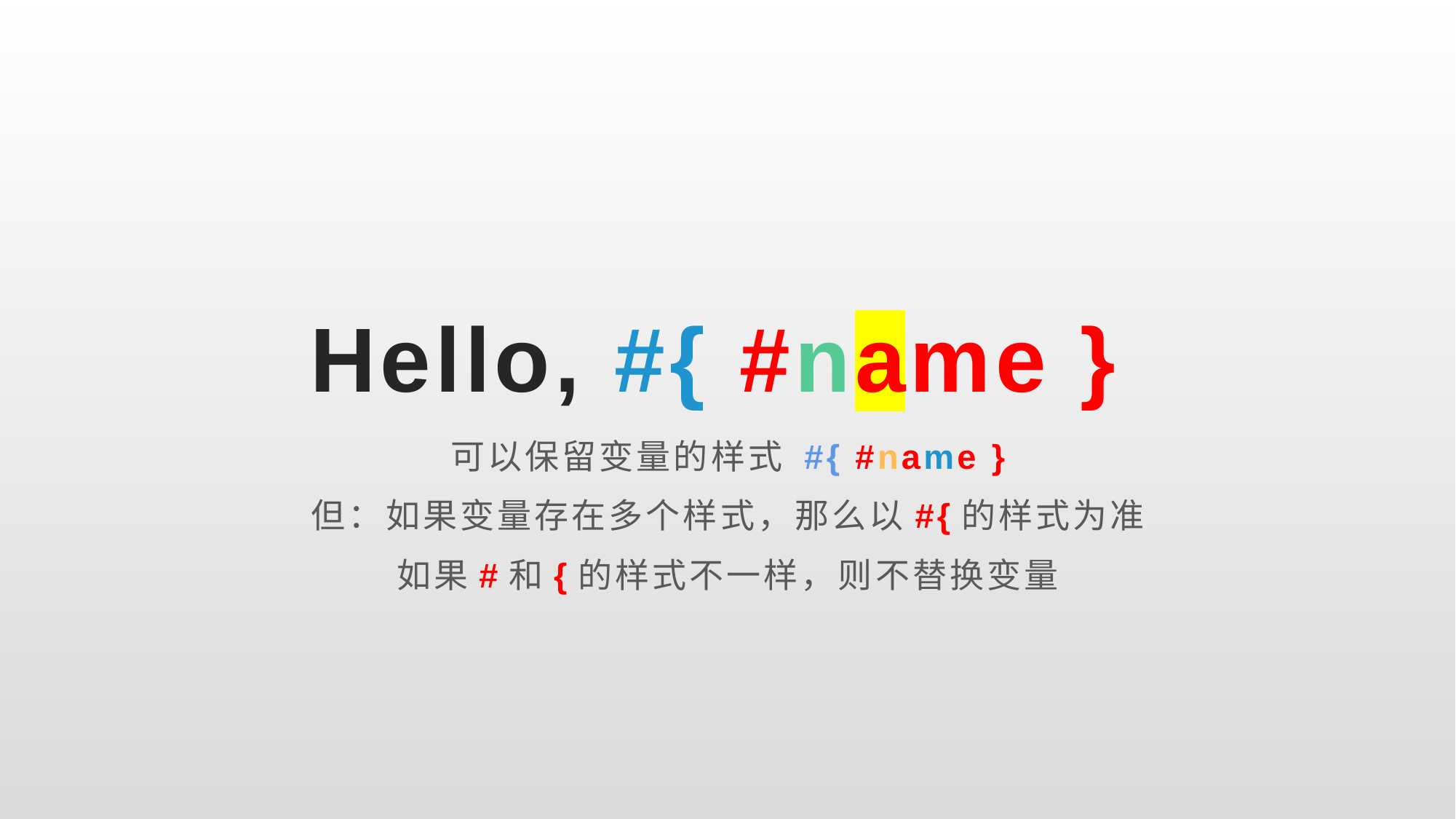

# Hello, #{ #name }
可以保留变量的样式 #{ #name }
但：如果变量存在多个样式，那么以#{的样式为准
如果#和{的样式不一样，则不替换变量